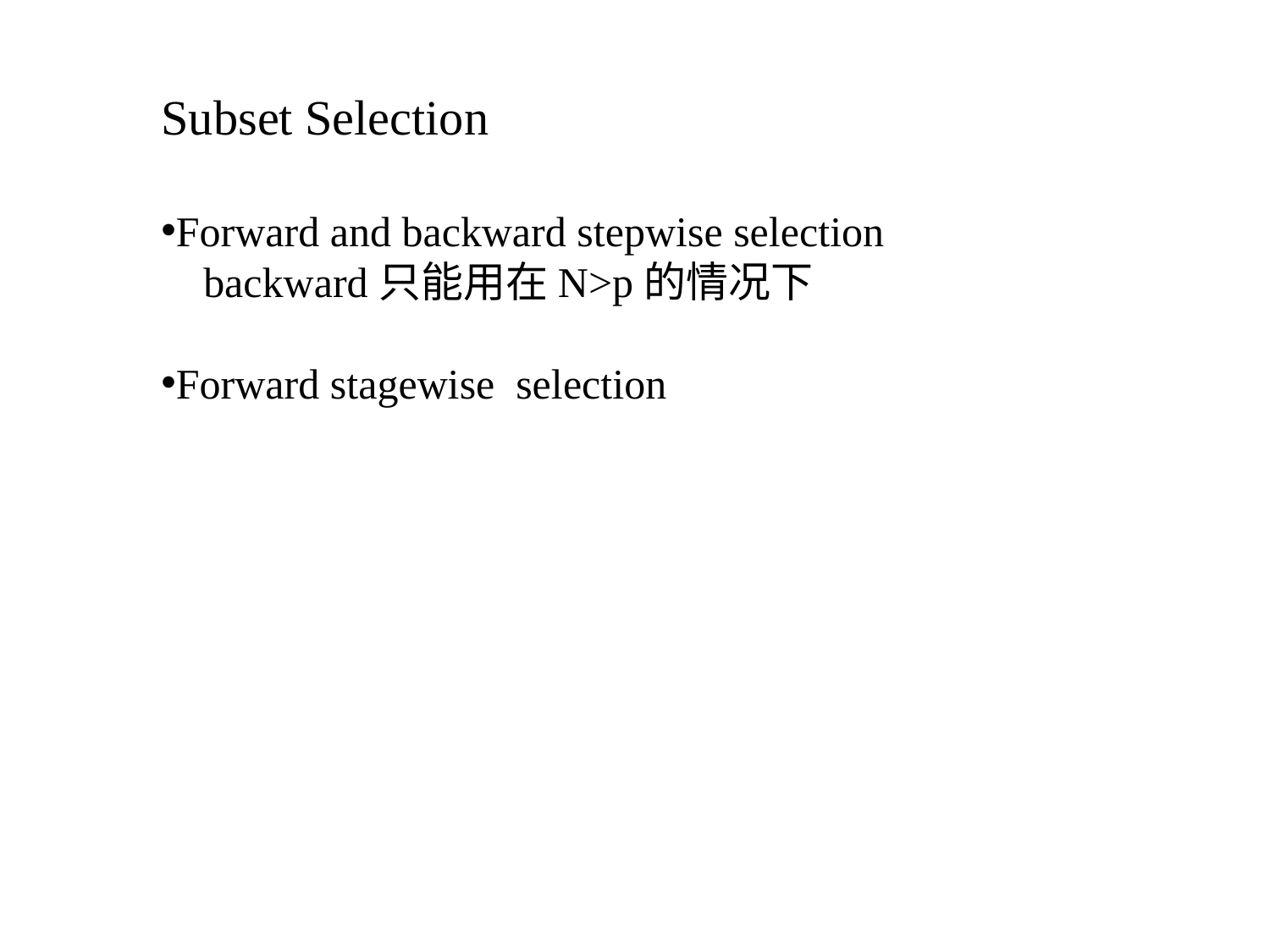

Subset Selection

Forward and backward stepwise selection
    backward只能用在N>p的情况下

Forward stagewise  selection